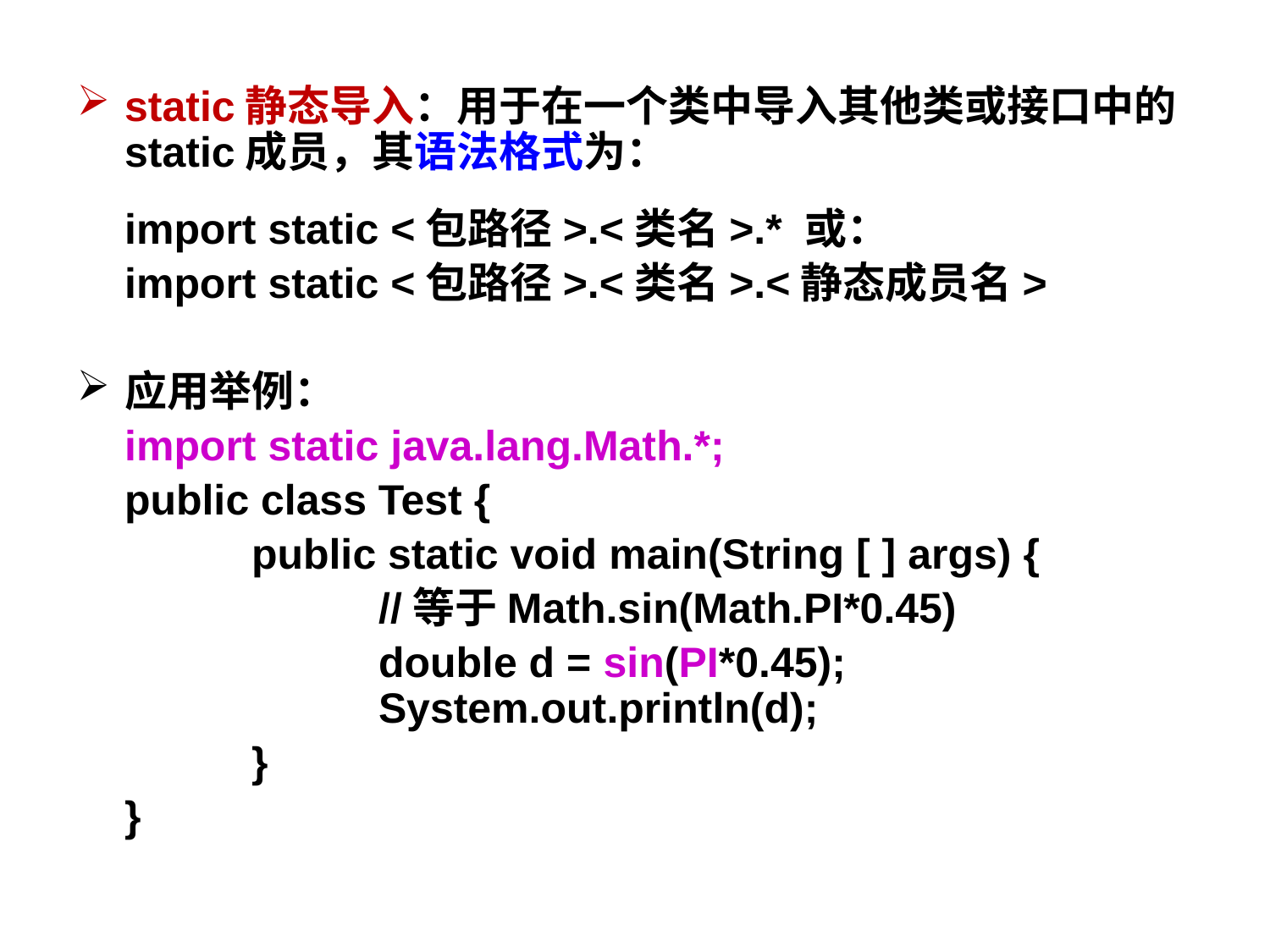

static静态导入：用于在一个类中导入其他类或接口中的static成员，其语法格式为：

	import static <包路径>.<类名>.* 或：
	import static <包路径>.<类名>.<静态成员名>

应用举例：
	import static java.lang.Math.*;
	public class Test {
		public static void main(String [ ] args) {
			//等于Math.sin(Math.PI*0.45)
			double d = sin(PI*0.45); 					System.out.println(d);
		}
	}